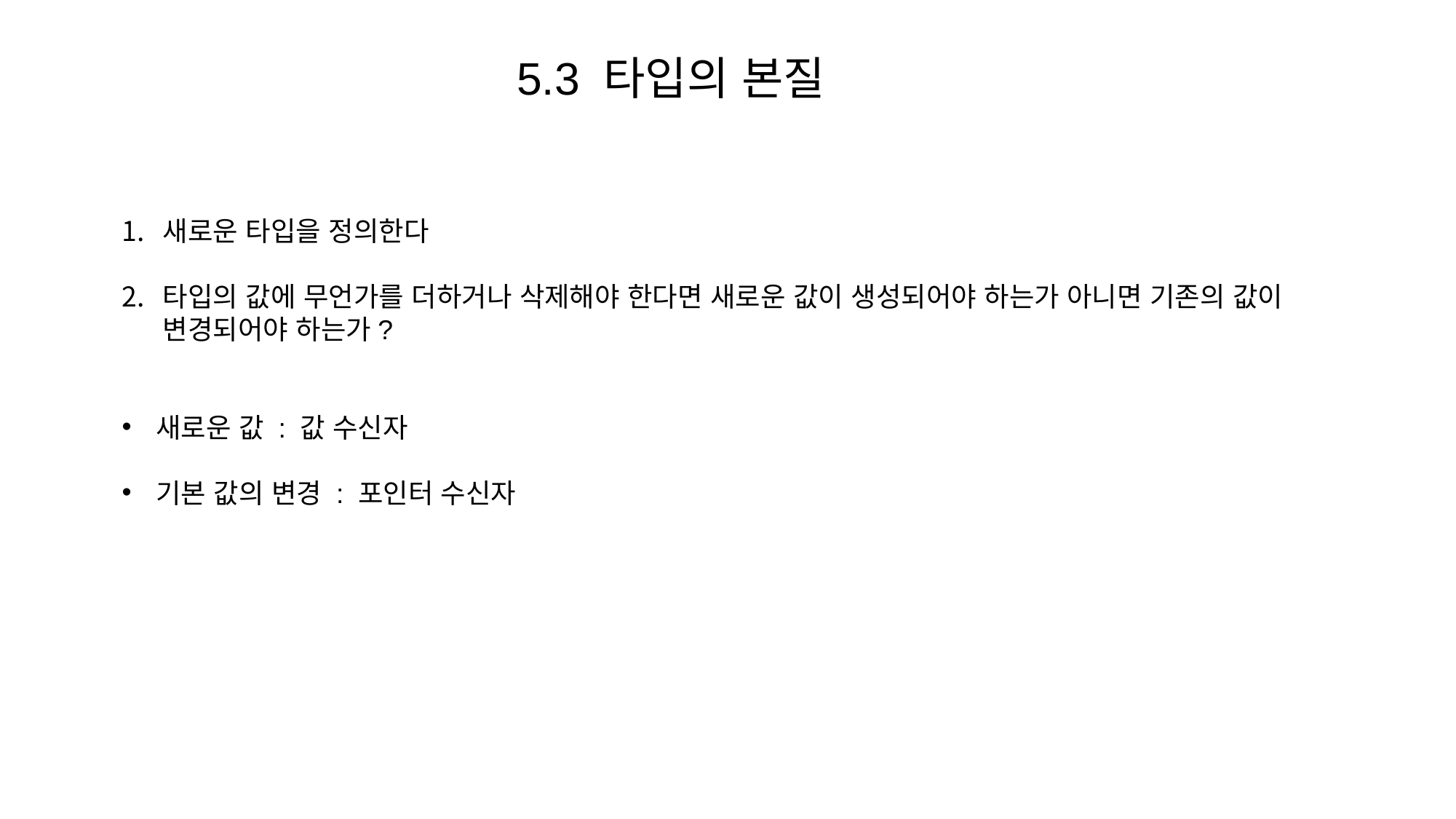

# 5.3 타입의 본질
새로운 타입을 정의한다

타입의 값에 무언가를 더하거나 삭제해야 한다면 새로운 값이 생성되어야 하는가 아니면 기존의 값이 변경되어야 하는가?

새로운 값 : 값 수신자

기본 값의 변경 : 포인터 수신자